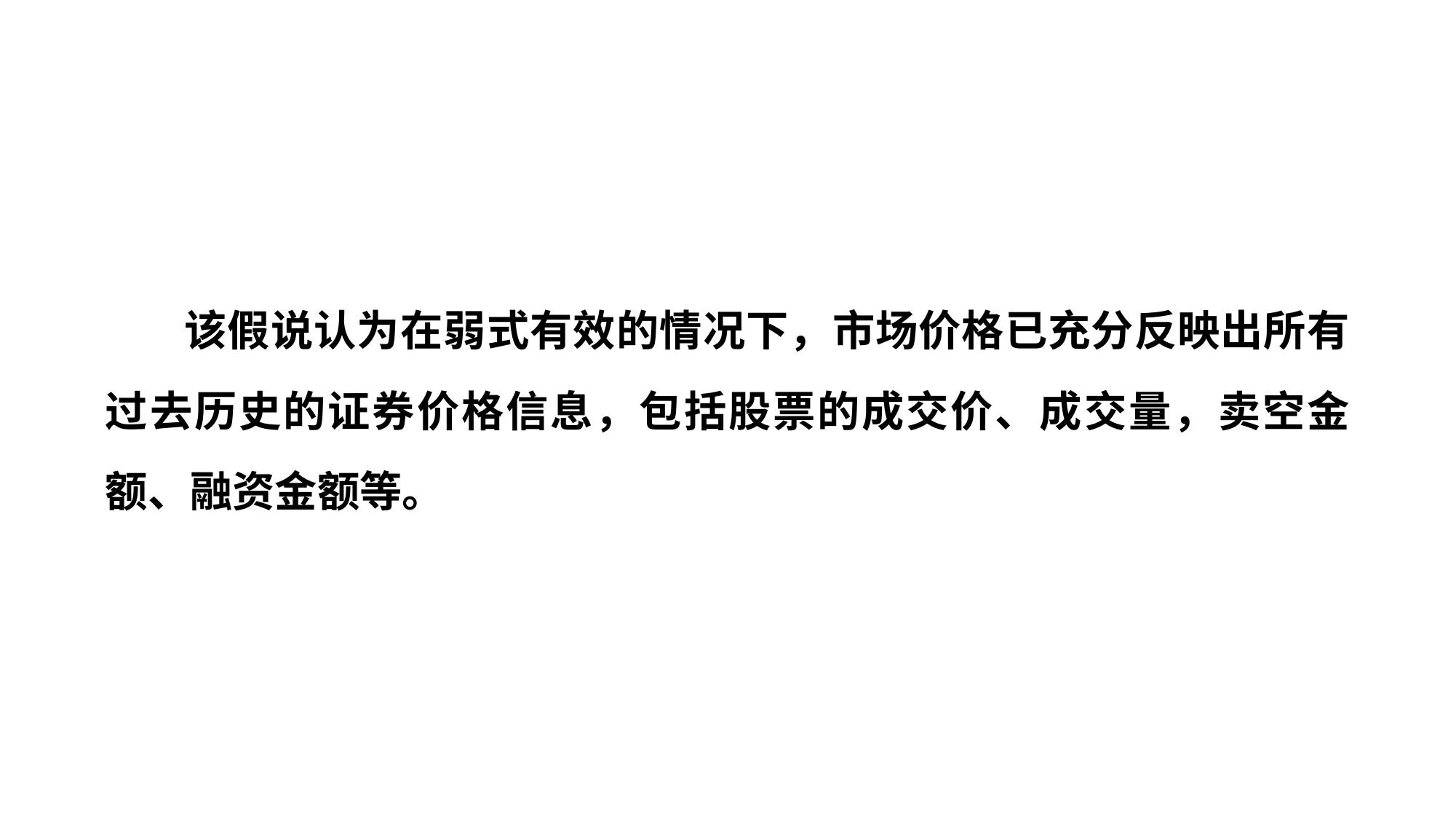

该假说认为在弱式有效的情况下，市场价格已充分反映出所有过去历史的证券价格信息，包括股票的成交价、成交量，卖空金额、融资金额等。